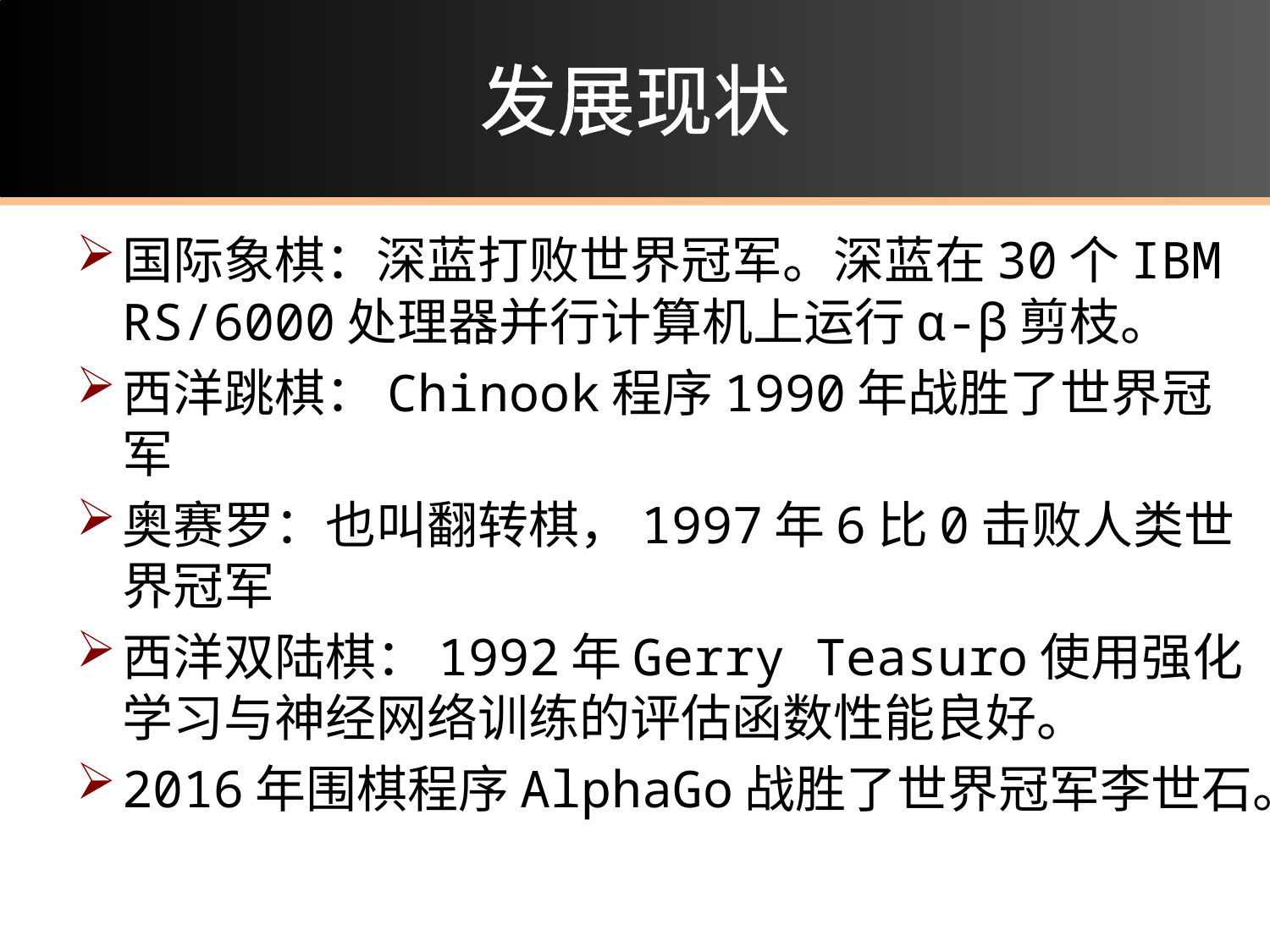

# 发展现状

国际象棋：深蓝打败世界冠军。深蓝在30个IBM RS/6000处理器并行计算机上运行α-β剪枝。
西洋跳棋：Chinook程序1990年战胜了世界冠军
奥赛罗：也叫翻转棋，1997年6比0击败人类世界冠军
西洋双陆棋：1992年Gerry Teasuro使用强化学习与神经网络训练的评估函数性能良好。
2016年围棋程序AlphaGo战胜了世界冠军李世石。
32